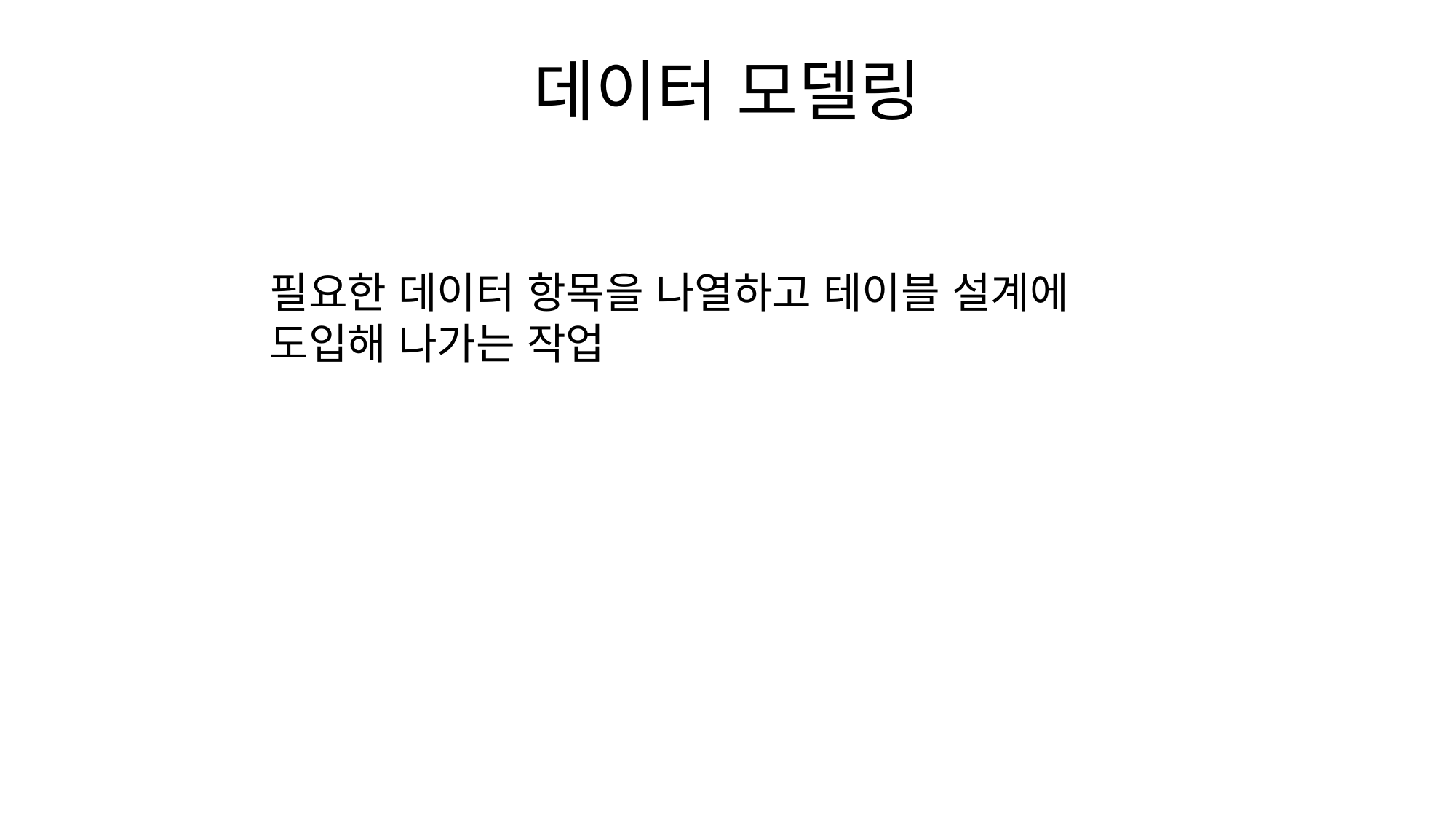

# 데이터 모델링
필요한 데이터 항목을 나열하고 테이블 설계에 도입해 나가는 작업